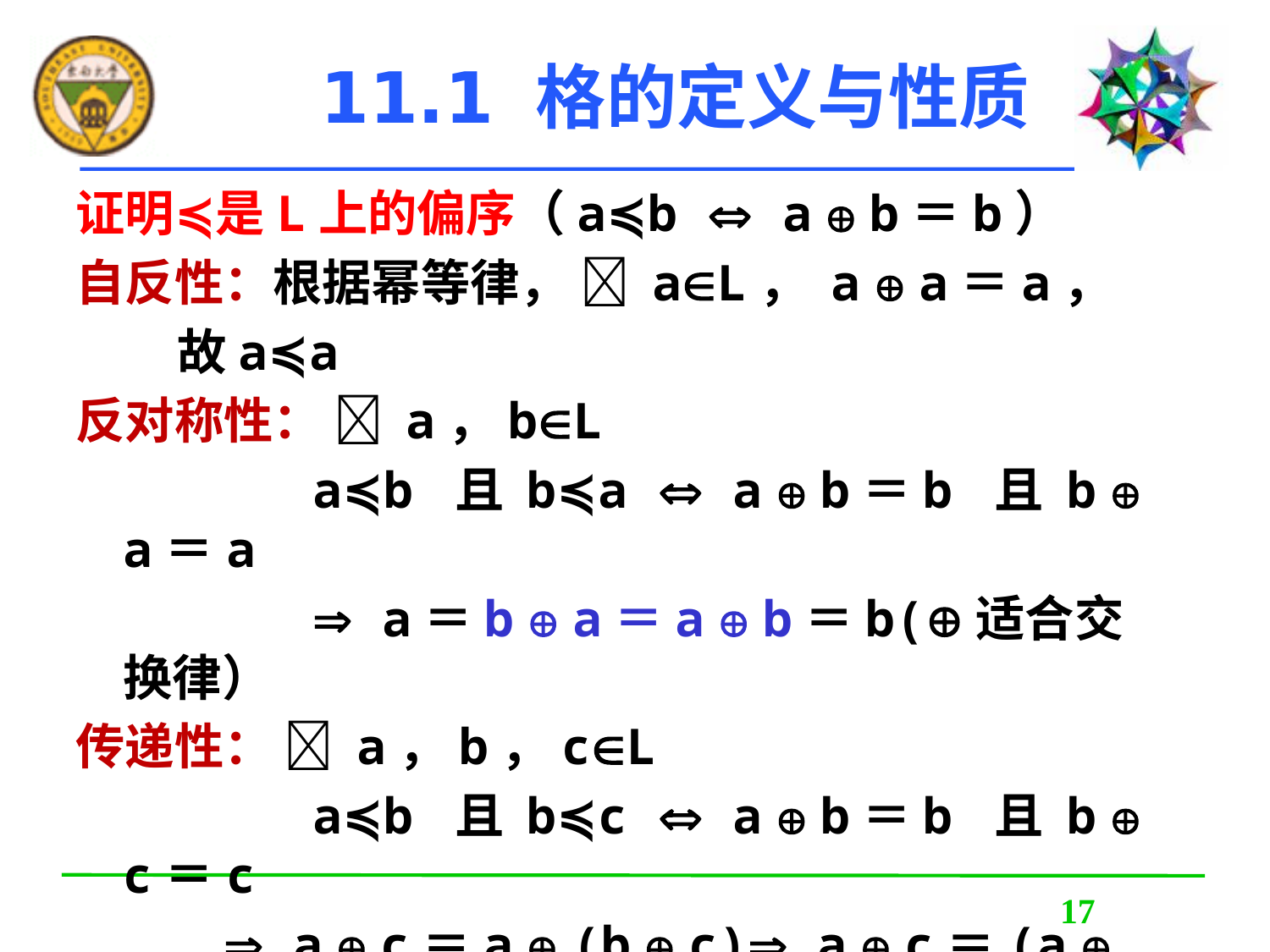

# 11.1 格的定义与性质
证明≼是L上的偏序（a≼b ⇔ a ⊕ b＝b）
自反性：根据幂等律， ∀ a∈L， a ⊕ a＝a，
        故a≼a
反对称性： ∀ a，b∈L
        a≼b 且 b≼a ⇔ a ⊕ b＝b 且 b ⊕ a＝a
        ⇒ a＝b ⊕ a＝a ⊕ b＝b(⊕适合交换律）
传递性： ∀ a，b，c∈L
        a≼b 且 b≼c ⇔ a ⊕ b＝b 且 b ⊕ c＝c
     ⇒ a ⊕ c＝a ⊕ (b ⊕ c)⇒ a ⊕ c＝(a ⊕ b) ⊕ c
     ⇒ a ⊕ c＝b ⊕ c=c ⇒ a≼c